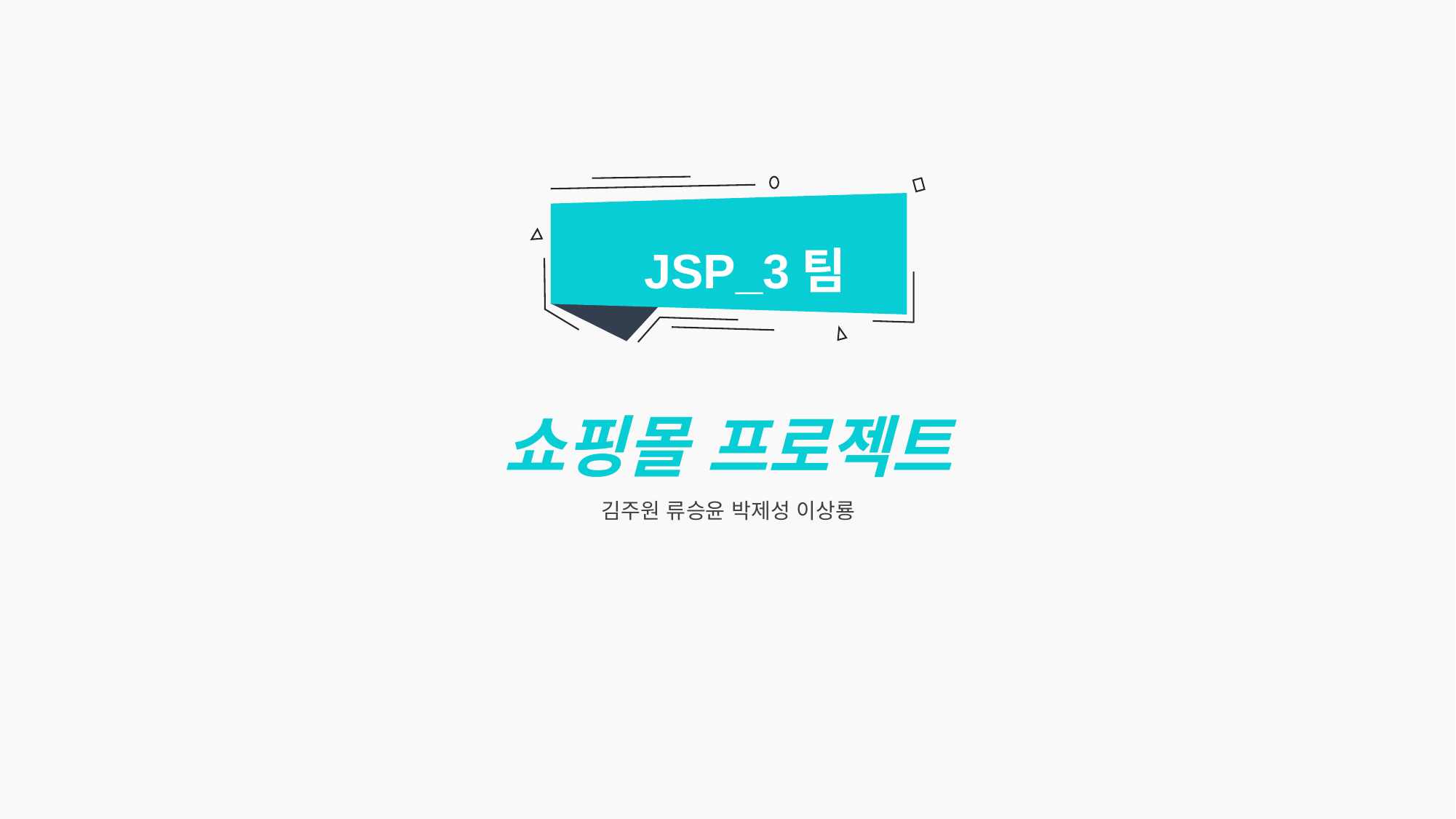

JSP_3팀
쇼핑몰 프로젝트
김주원 류승윤 박제성 이상룡